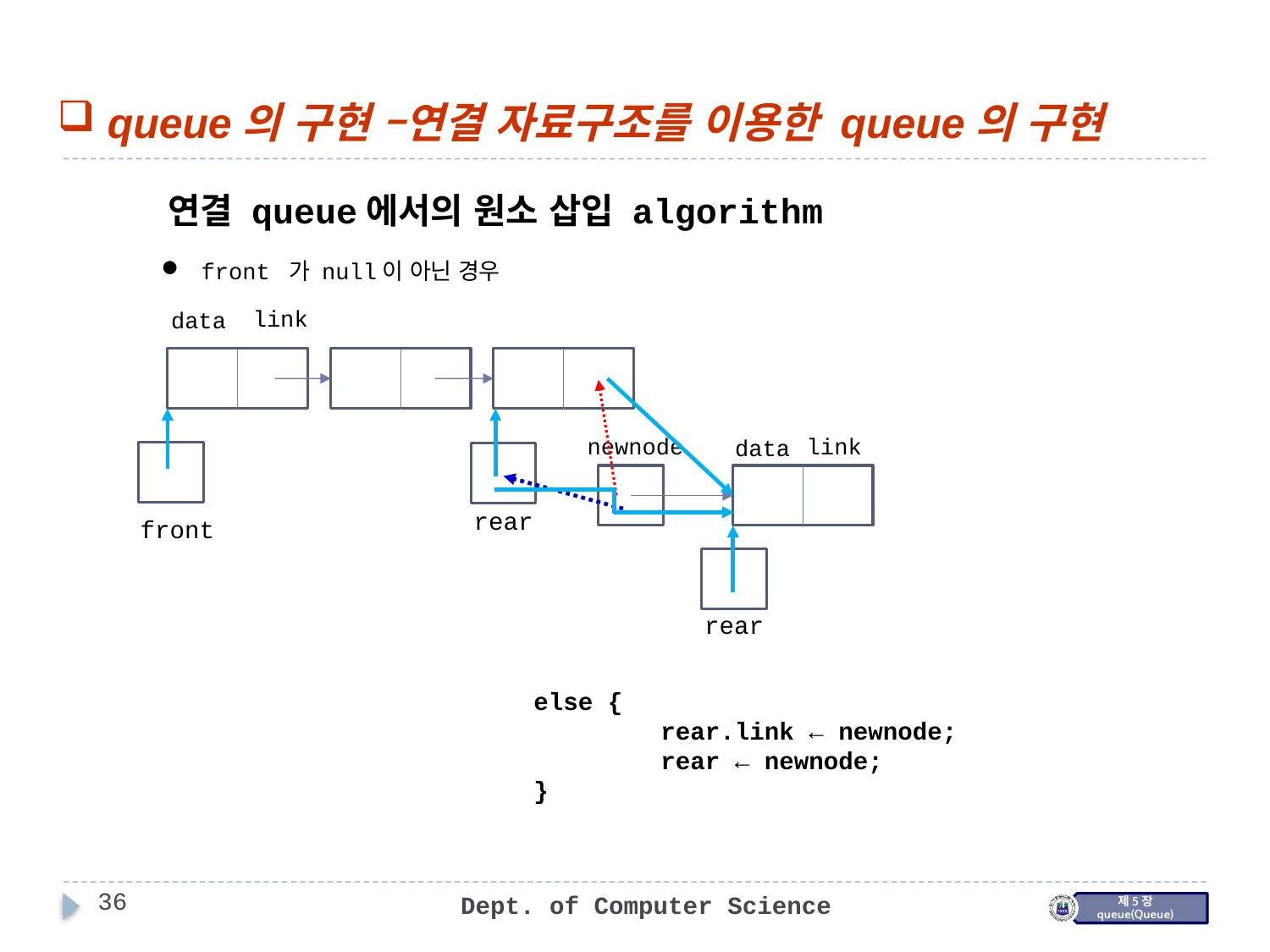

queue의 구현 –연결 자료구조를 이용한 queue의 구현
연결 queue에서의 원소 삽입 algorithm
front 가 null이 아닌 경우
 link
data

newnode
link
data

rear
front

rear
	else {
		rear.link ← newnode;
		rear ← newnode;
	}

36
Dept. of Computer Science